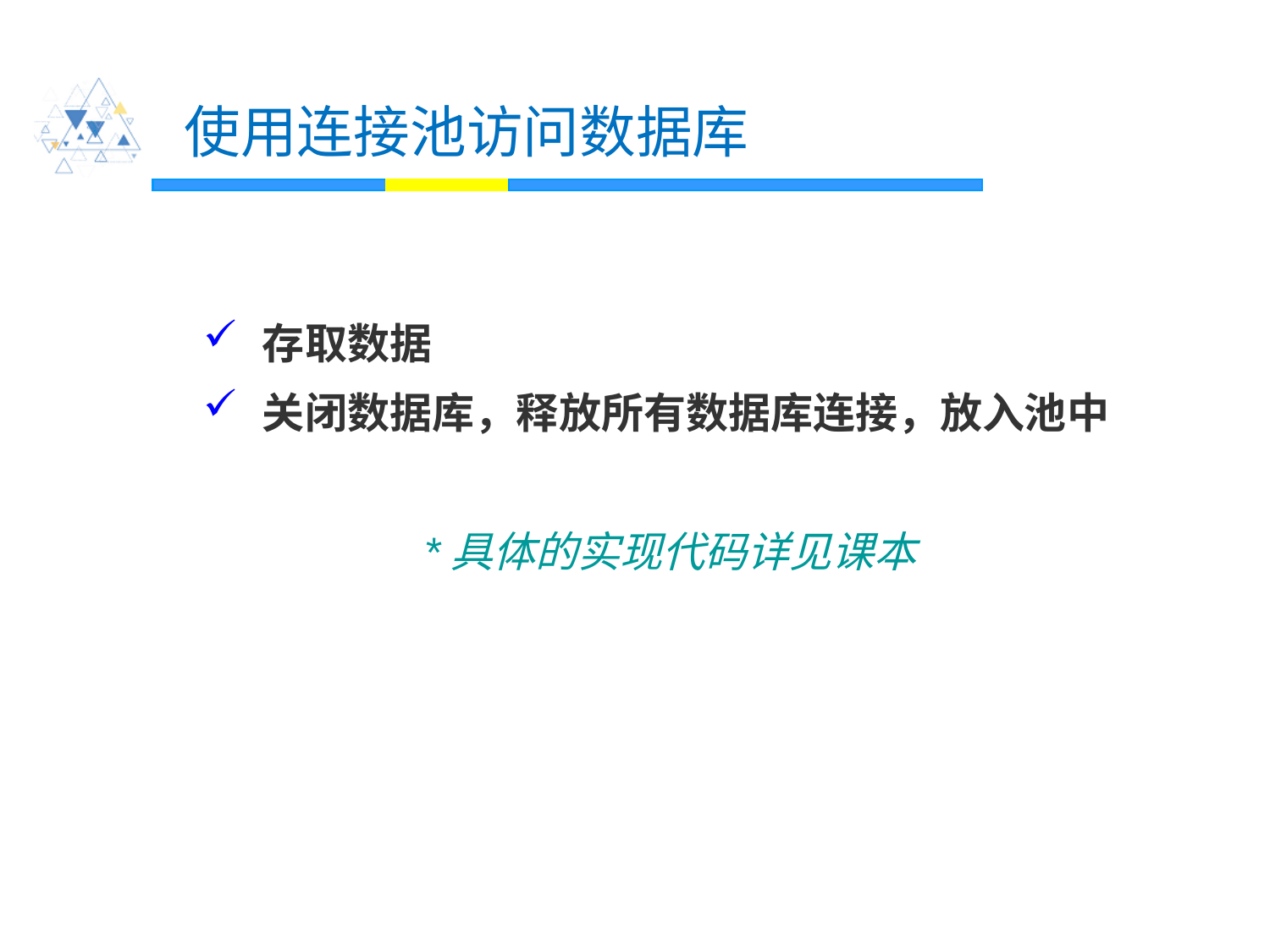

# 使用连接池访问数据库

 存取数据
 关闭数据库，释放所有数据库连接，放入池中

                        *具体的实现代码详见课本